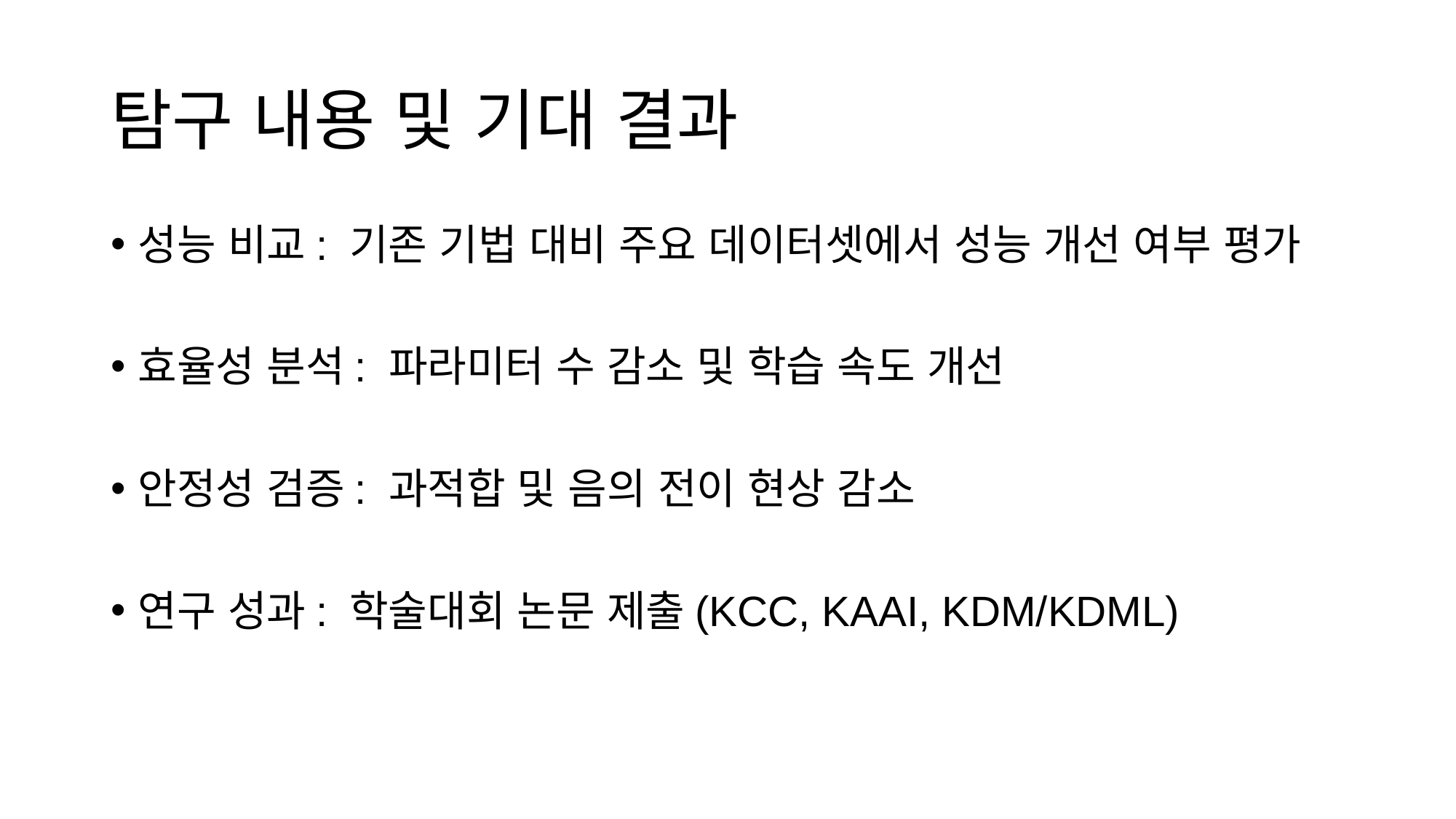

# 탐구 내용 및 기대 결과
성능 비교: 기존 기법 대비 주요 데이터셋에서 성능 개선 여부 평가

효율성 분석: 파라미터 수 감소 및 학습 속도 개선

안정성 검증: 과적합 및 음의 전이 현상 감소

연구 성과: 학술대회 논문 제출(KCC, KAAI, KDM/KDML)